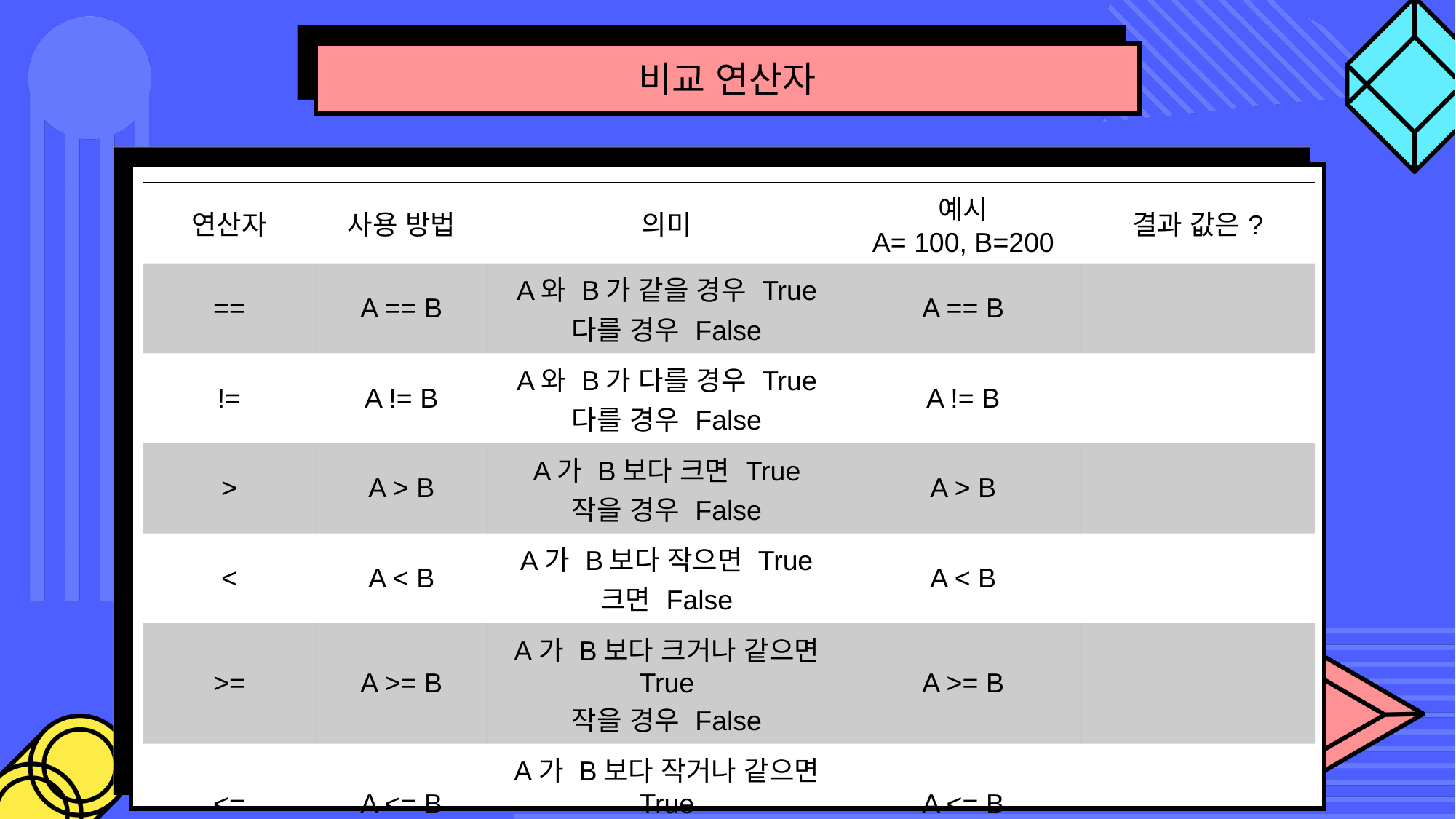

비교 연산자

| 연산자 | 사용 방법 | 의미 | 예시 A= 100, B=200 | 결과 값은? |
| --- | --- | --- | --- | --- |
| == | A == B | A와 B가 같을 경우 True 다를 경우 False | A == B |  |
| != | A != B | A와 B가 다를 경우 True 다를 경우 False | A != B |  |
| > | A > B | A가 B보다 크면 True 작을 경우 False | A > B |  |
| < | A < B | A가 B보다 작으면 True 크면 False | A < B |  |
| >= | A >= B | A가 B보다 크거나 같으면 True 작을 경우 False | A >= B |  |
| <= | A <= B | A가 B보다 작거나 같으면 True 클 경우 False | A <= B |  |